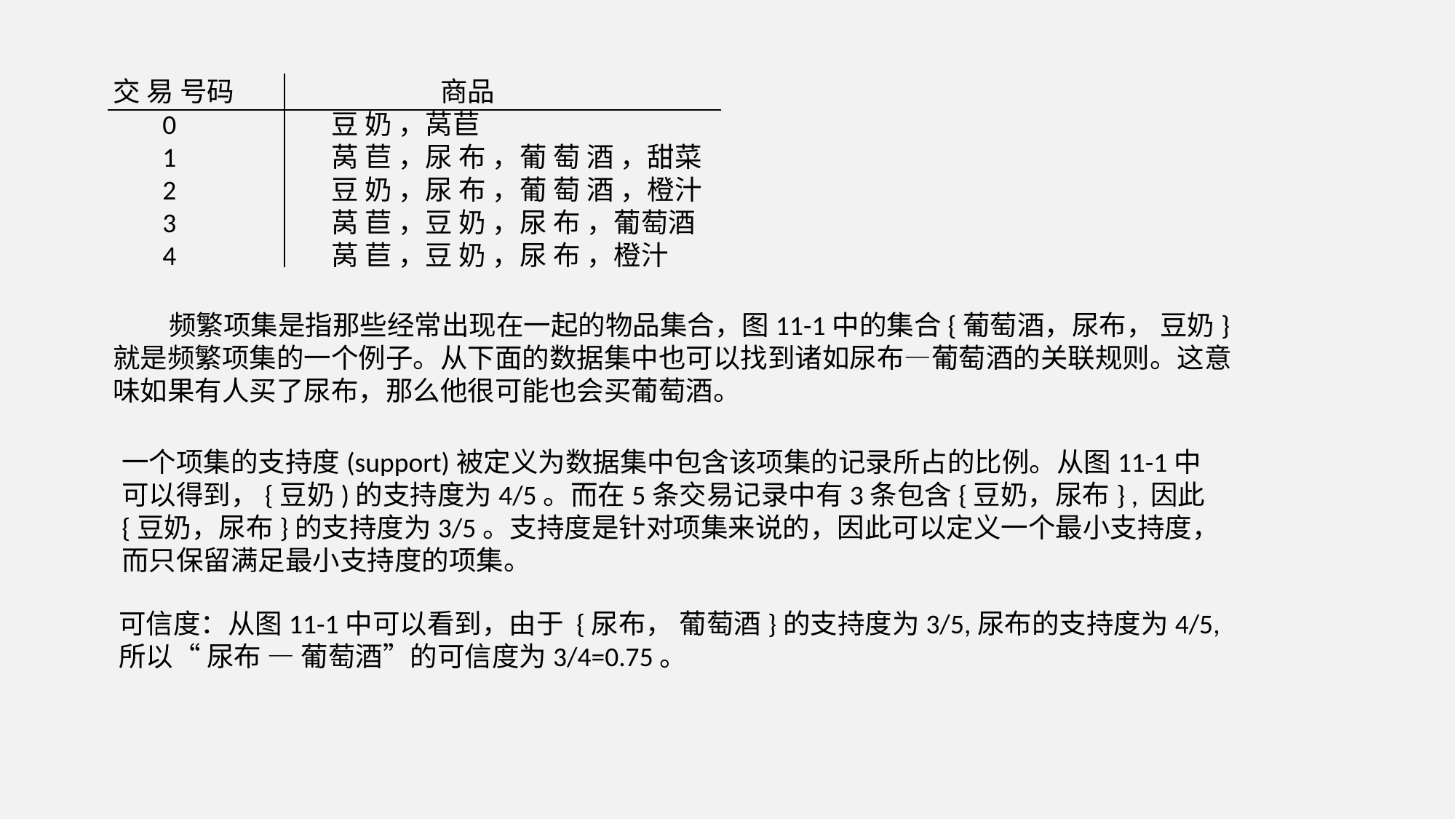

交 易 号码 		商品
        0 		豆 奶 ，莴苣
        1 		莴 苣 ，尿 布 ，葡 萄 酒 ，甜菜
        2 		豆 奶 ，尿 布 ，葡 萄 酒 ，橙汁
        3 		莴 苣 ，豆 奶 ，尿 布 ，葡萄酒
        4 		莴 苣 ，豆 奶 ，尿 布 ，橙汁
        频繁项集是指那些经常出现在一起的物品集合，图11-1中的集合{葡萄酒，尿布， 豆奶}就是频繁项集的一个例子。从下面的数据集中也可以找到诸如尿布―葡萄酒的关联规则。这意味如果有人买了尿布，那么他很可能也会买葡萄酒。
一个项集的支持度(support)被定义为数据集中包含该项集的记录所占的比例。从图11-1中
可以得到，{豆奶)的支持度为4/5。而在5条交易记录中有3条包含{豆奶，尿布} , 因此{豆奶，尿布}的支持度为3/5。支持度是针对项集来说的，因此可以定义一个最小支持度，而只保留满足最小支持度的项集。
可信度：从图11-1中可以看到，由于 {尿布， 葡萄酒}的支持度为3/5,尿布的支持度为4/5,所以“ 尿布 — 葡萄酒”的可信度为3/4=0.75。